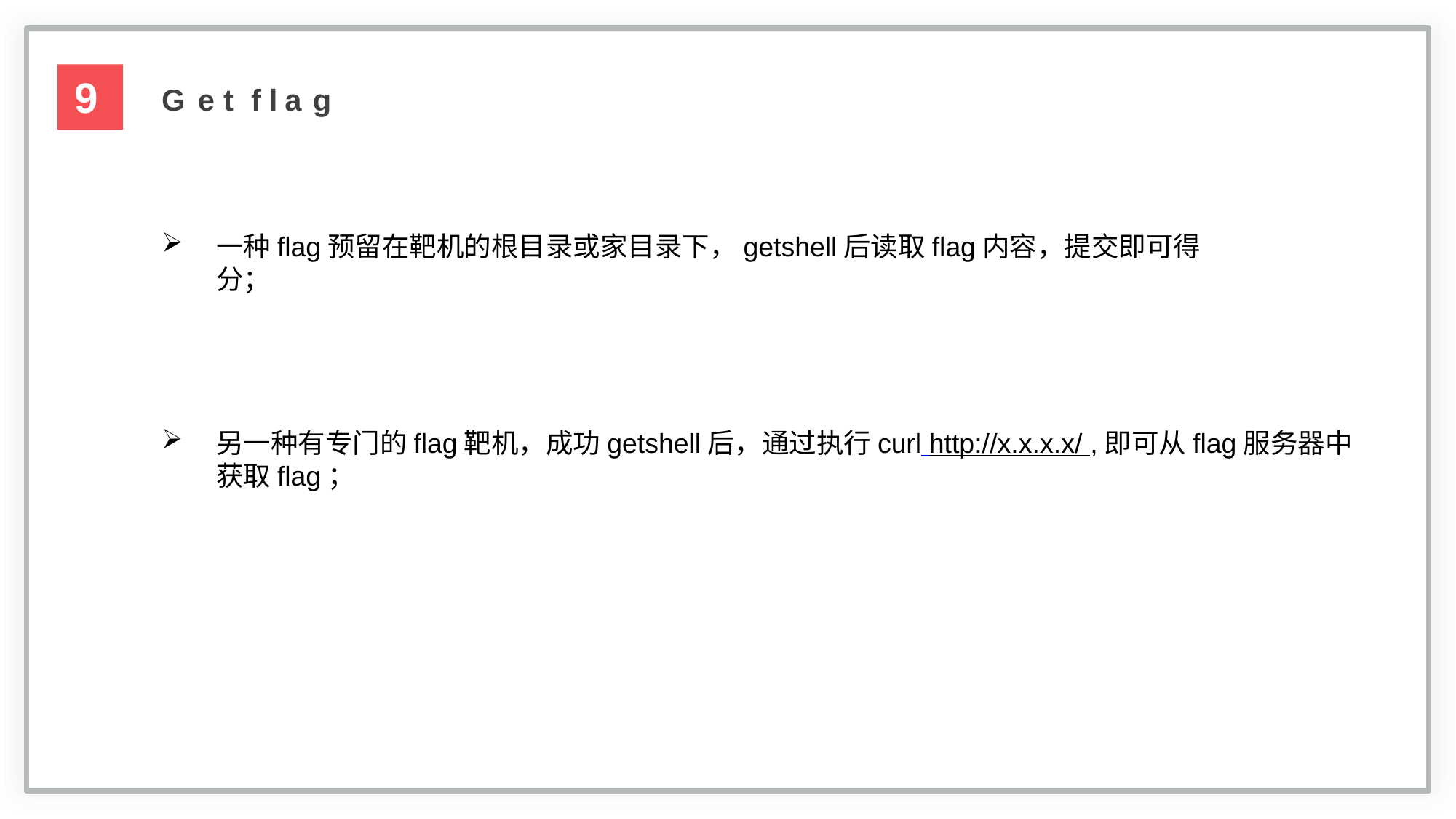

9
G  e t	f l a g

一种flag预留在靶机的根目录或家目录下，getshell后读取flag内容，提交即可得分；
另一种有专门的flag靶机，成功getshell后，通过执行curl http://x.x.x.x/ ,即可从flag服务器中获取flag；